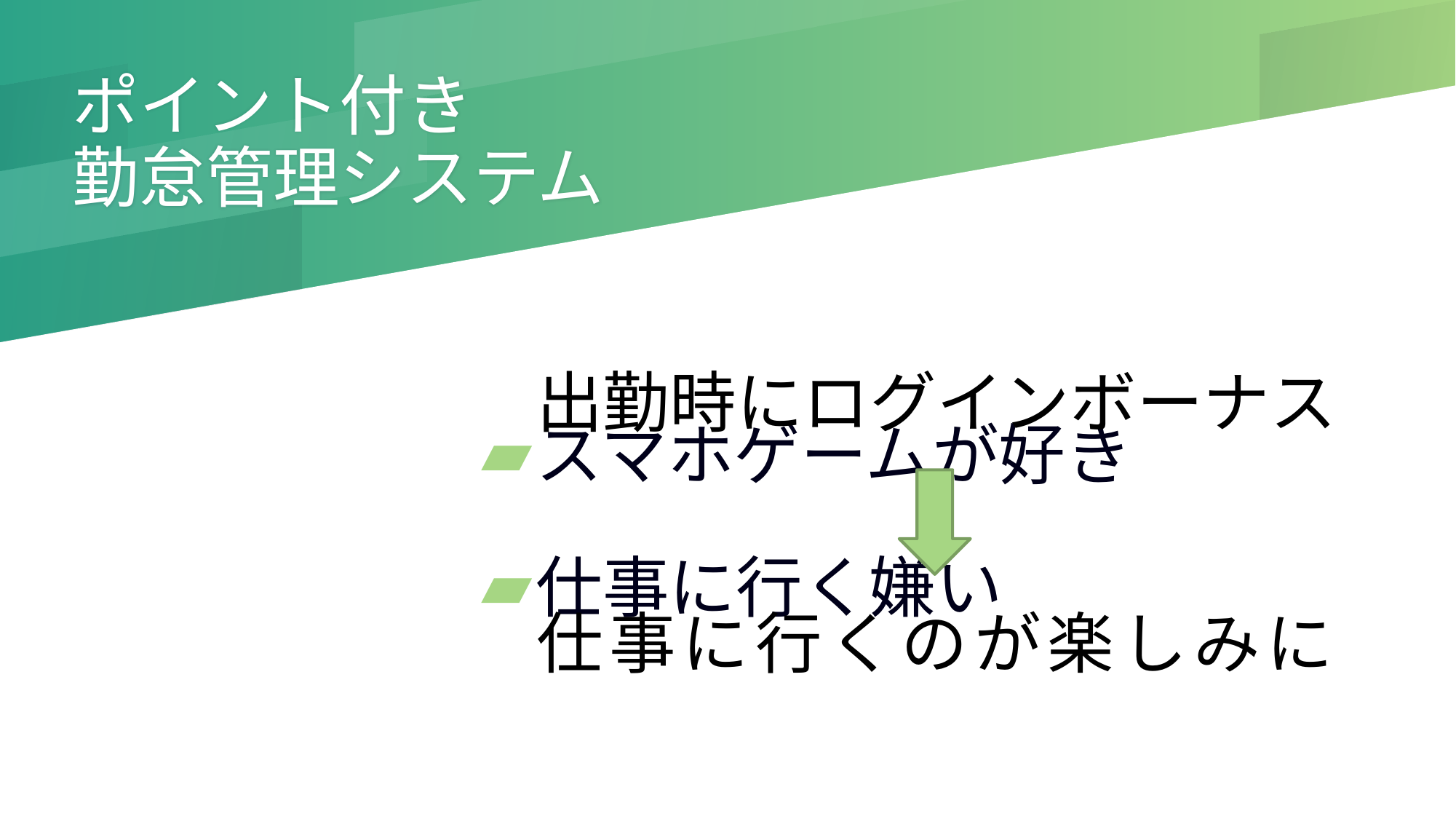

# ポイント付き 勤怠管理システム
出勤時にログインボーナス

仕事に行くのが楽しみに

スマホゲームが好き
仕事に行く嫌い